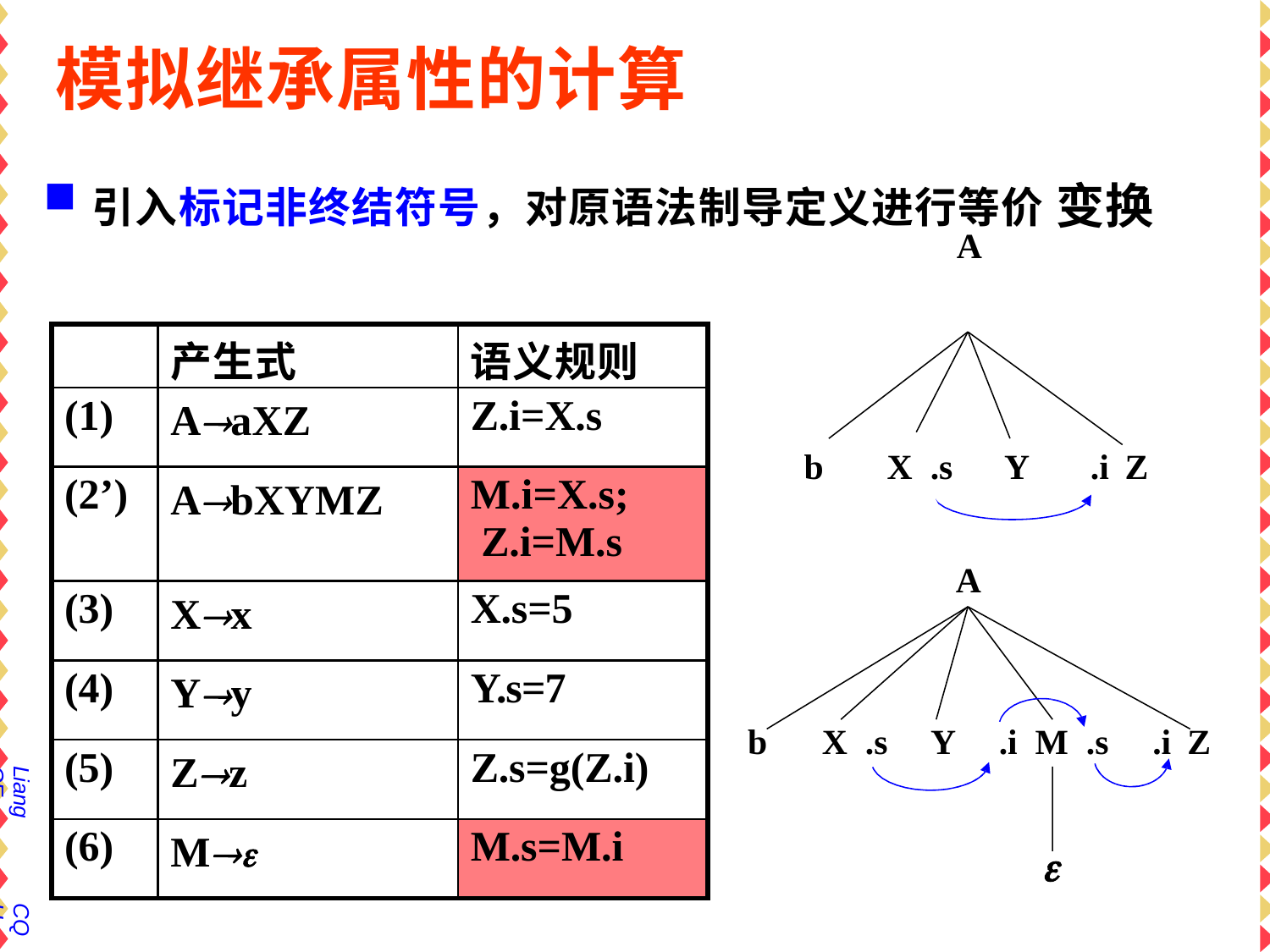

# 模拟继承属性的计算
引入标记非终结符号，对原语法制导定义进行等价 变换
A
|  | 产生式 | 语义规则 |
| --- | --- | --- |
| (1) | A→aXZ | Z.i=X.s |
| (2’) | A→bXYMZ | M.i=X.s; Z.i=M.s |
| (3) | X→x | X.s=5 |
| (4) | Y→y | Y.s=7 |
| (5) | Z→z | Z.s=g(Z.i) |
| (6) | M→ε | M.s=M.i |

b	X	.s	Y	.i Z

A

b	X	.s	Y	.i M .s	.i Z

ε

Liang GE

CQU
79